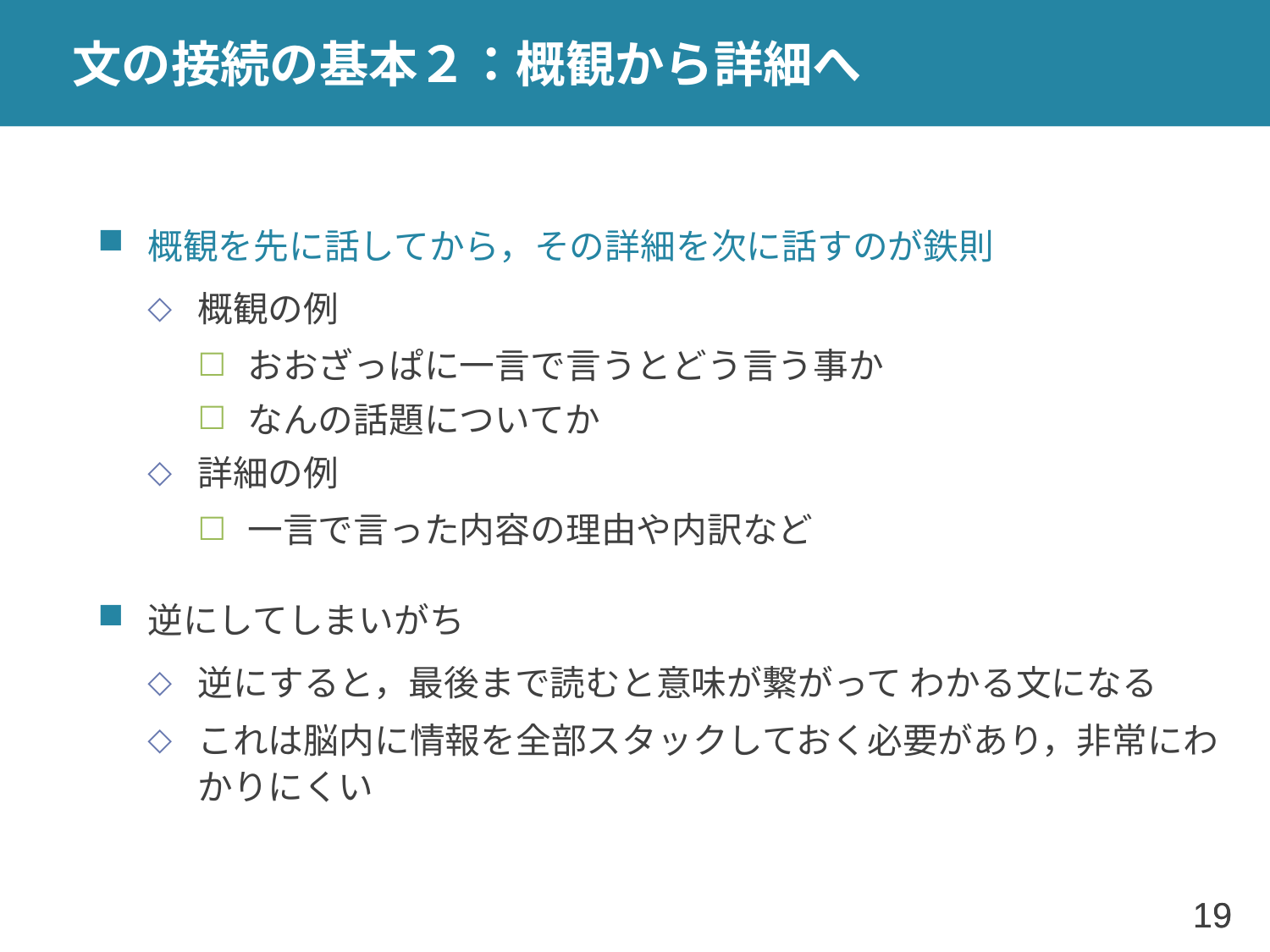

# 文の接続の基本２：概観から詳細へ
概観を先に話してから，その詳細を次に話すのが鉄則
概観の例
おおざっぱに一言で言うとどう言う事か
なんの話題についてか
詳細の例
一言で言った内容の理由や内訳など
逆にしてしまいがち
逆にすると，最後まで読むと意味が繋がって わかる文になる
これは脳内に情報を全部スタックしておく必要があり，非常にわかりにくい